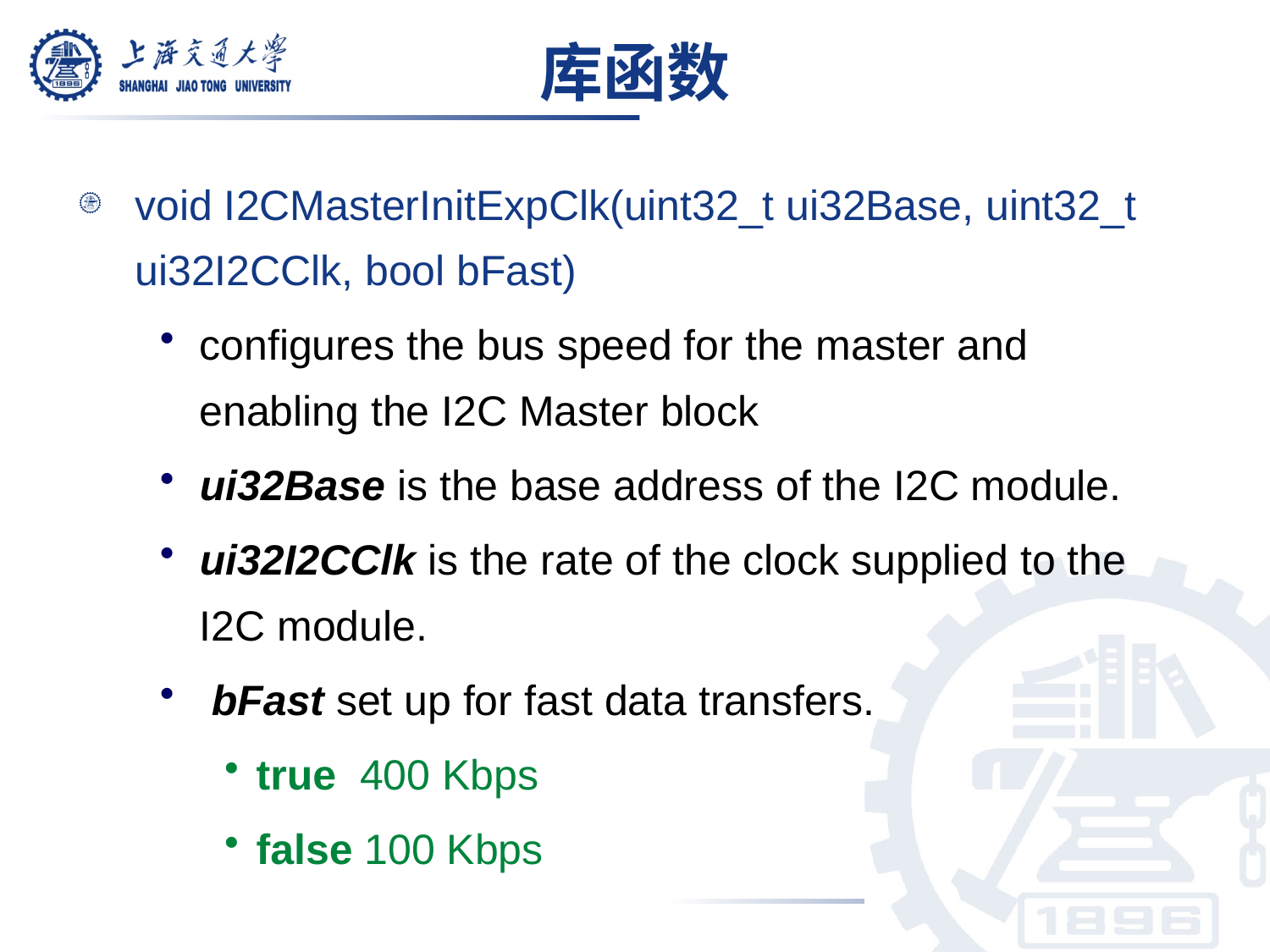

# 库函数
void I2CMasterInitExpClk(uint32_t ui32Base, uint32_t ui32I2CClk, bool bFast)
configures the bus speed for the master and enabling the I2C Master block
ui32Base is the base address of the I2C module.
ui32I2CClk is the rate of the clock supplied to the I2C module.
 bFast set up for fast data transfers.
true  400 Kbps
false 100 Kbps